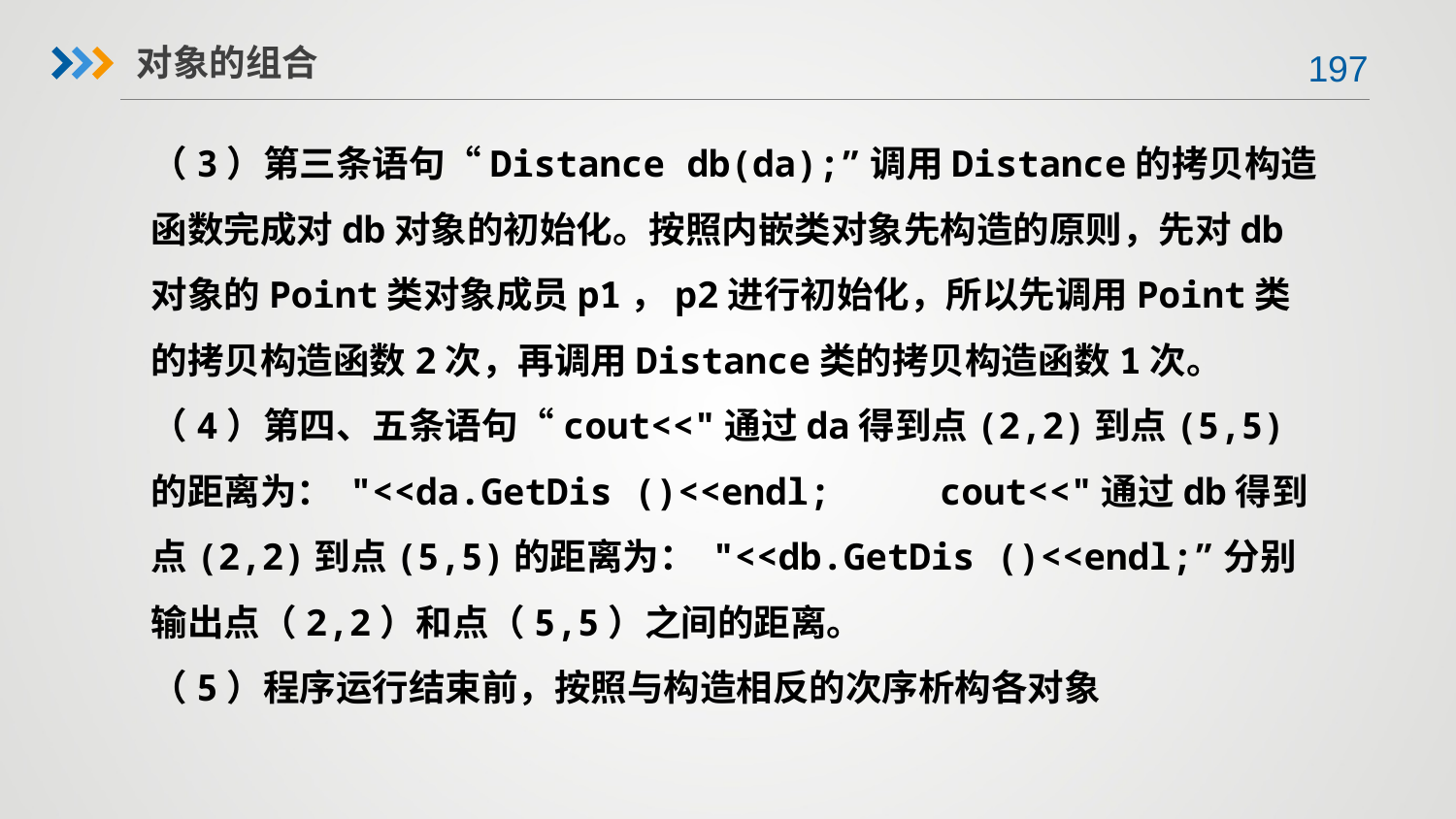

对象的组合
（3）第三条语句“Distance db(da);”调用Distance的拷贝构造函数完成对db对象的初始化。按照内嵌类对象先构造的原则，先对db对象的Point类对象成员p1，p2进行初始化，所以先调用Point类的拷贝构造函数2次，再调用Distance类的拷贝构造函数1次。
（4）第四、五条语句“cout<<"通过da得到点(2,2)到点(5,5)的距离为： "<<da.GetDis ()<<endl;     cout<<"通过db得到点(2,2)到点(5,5)的距离为： "<<db.GetDis ()<<endl;”分别输出点（2,2）和点（5,5）之间的距离。
（5）程序运行结束前，按照与构造相反的次序析构各对象